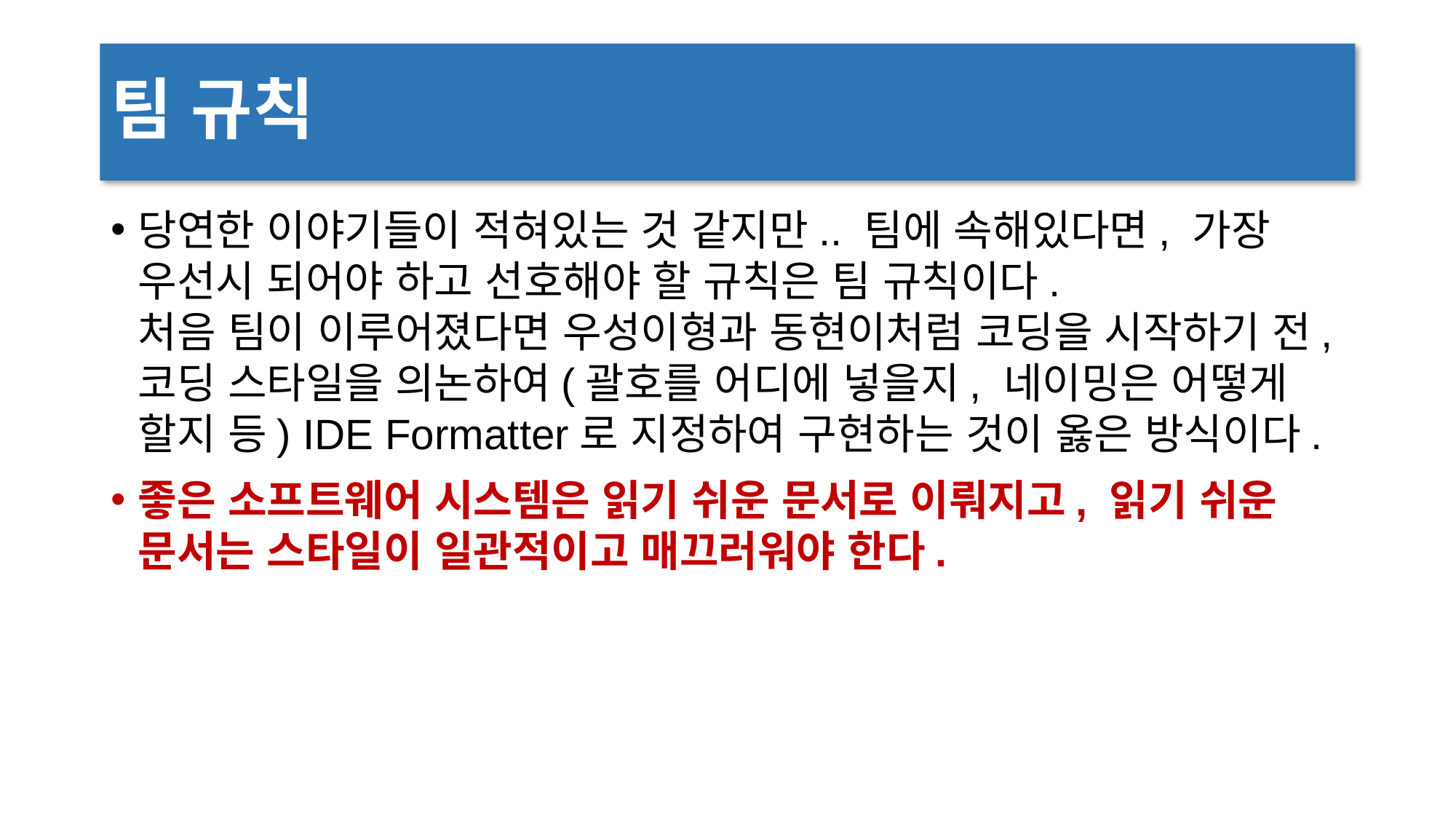

# 팀 규칙
당연한 이야기들이 적혀있는 것 같지만.. 팀에 속해있다면, 가장 우선시 되어야 하고 선호해야 할 규칙은 팀 규칙이다.
처음 팀이 이루어졌다면 우성이형과 동현이처럼 코딩을 시작하기 전,코딩 스타일을 의논하여(괄호를 어디에 넣을지, 네이밍은 어떻게 할지 등) IDE Formatter로 지정하여 구현하는 것이 옳은 방식이다.
좋은 소프트웨어 시스템은 읽기 쉬운 문서로 이뤄지고, 읽기 쉬운 문서는 스타일이 일관적이고 매끄러워야 한다.